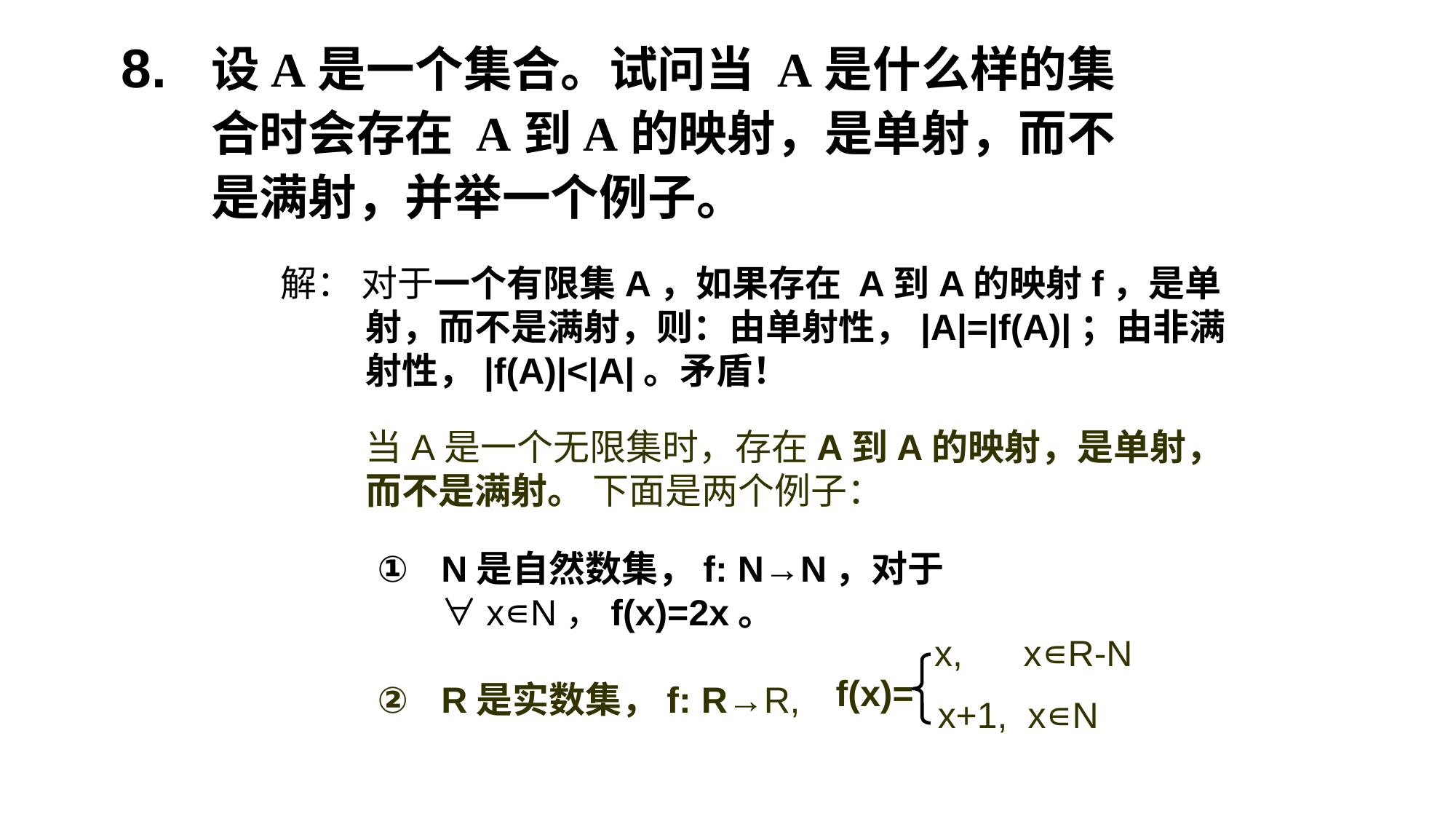

8.
设A是一个集合。试问当 A是什么样的集合时会存在 A到A的映射，是单射，而不是满射，并举一个例子。
解： 对于一个有限集A，如果存在 A到A的映射f，是单射，而不是满射，则：由单射性，|A|=|f(A)|；由非满射性，|f(A)|<|A|。矛盾！

	当A是一个无限集时，存在A到A的映射，是单射，而不是满射。 下面是两个例子：
N是自然数集，f: N→N，对于 ∀x∊N，f(x)=2x。

R是实数集，f: R→R,
x,      x∊R-N

f(x)=
x+1,  x∊N